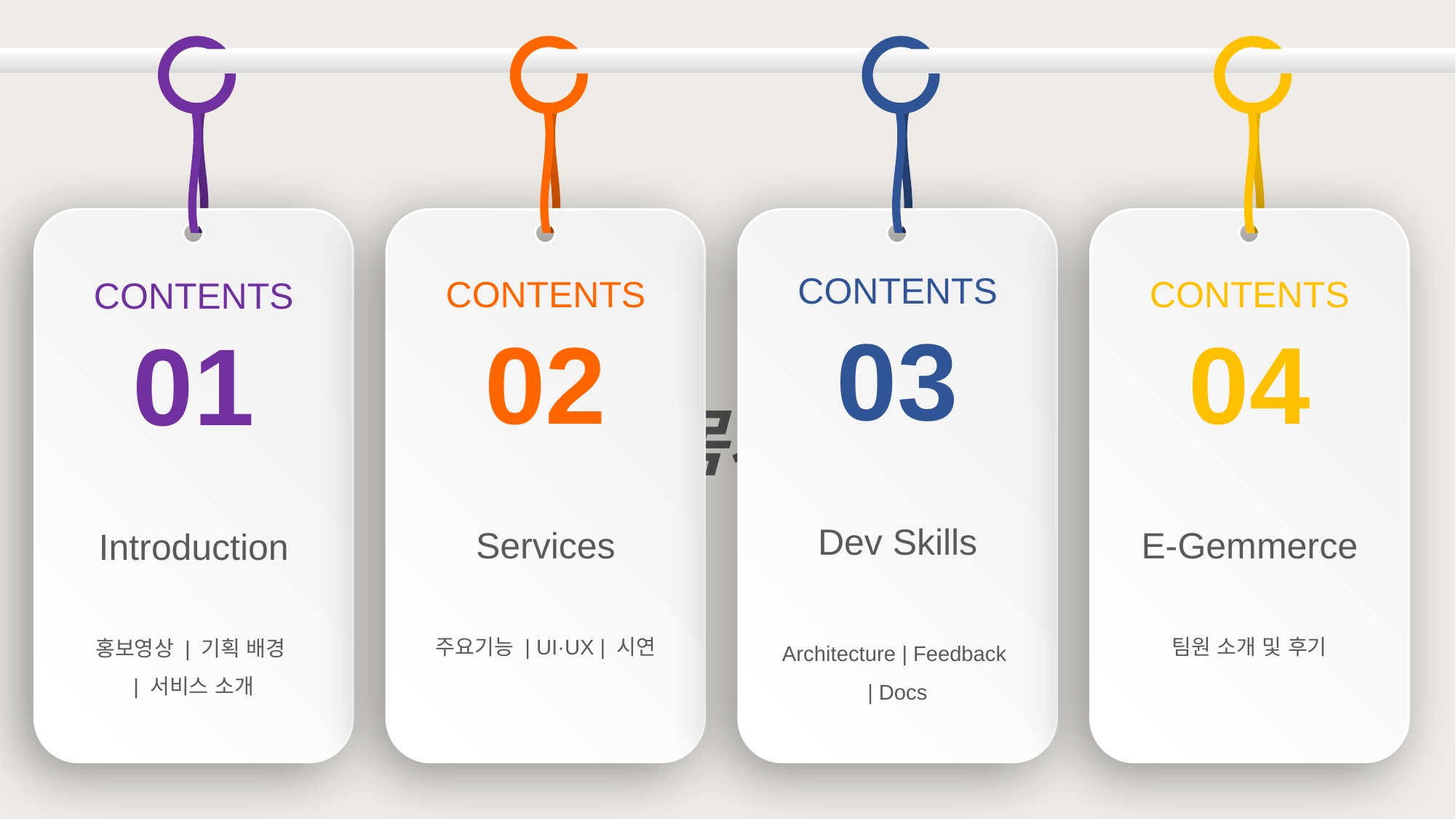

CONTENTS
01

Introduction

홍보영상 | 기획 배경
| 서비스 소개

CONTENTS
02

Services

주요기능 | UI·UX | 시연

CONTENTS
03

Dev Skills

Architecture | Feedback
| Docs

CONTENTS
04

E-Gemmerce

팀원 소개 및 후기

목차